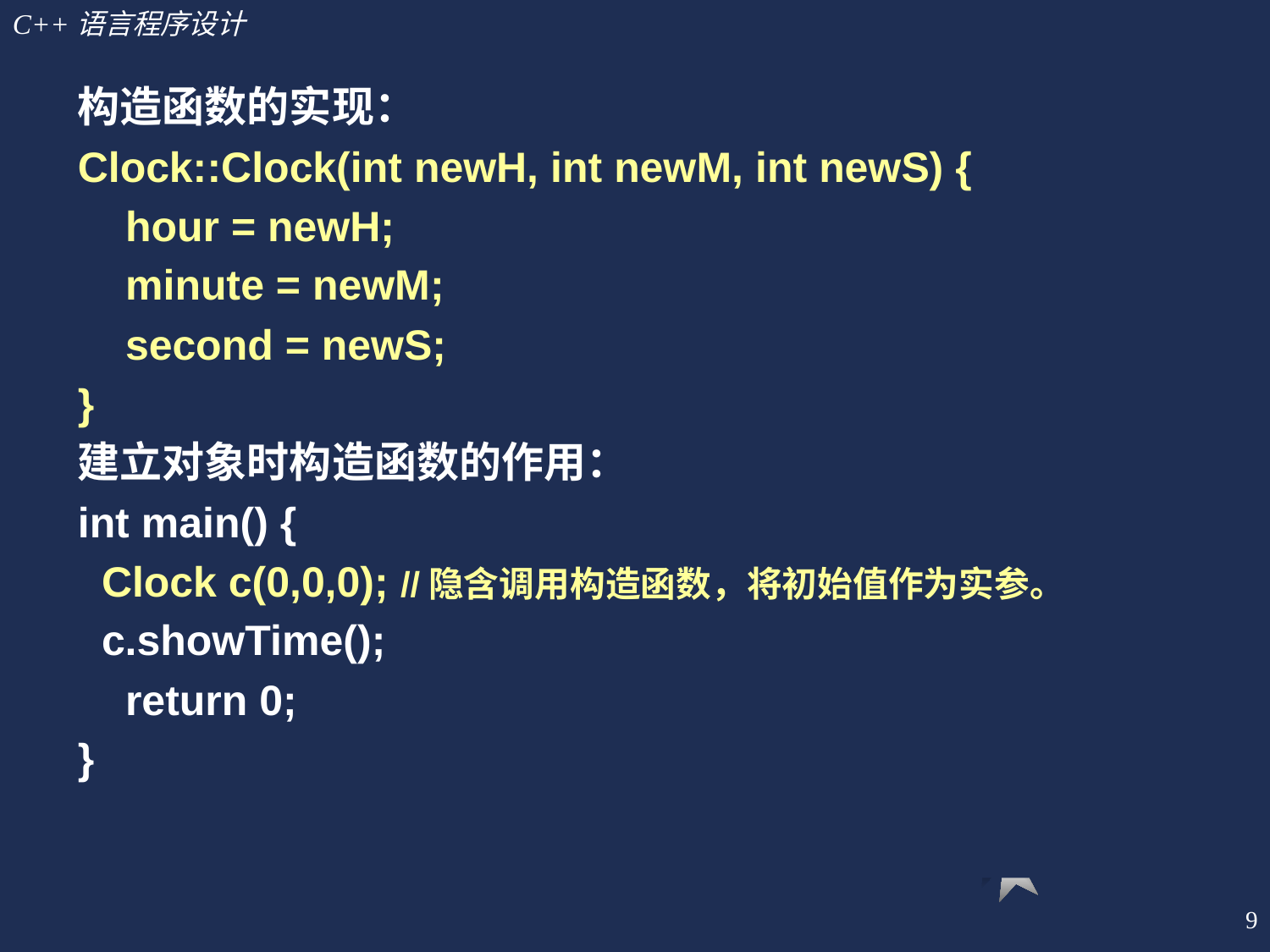

构造函数的实现：
Clock::Clock(int newH, int newM, int newS) {
	hour = newH;
	minute = newM;
	second = newS;
}
建立对象时构造函数的作用：
int main() {
  Clock c(0,0,0); //隐含调用构造函数，将初始值作为实参。
  c.showTime();
	return 0;
}
9